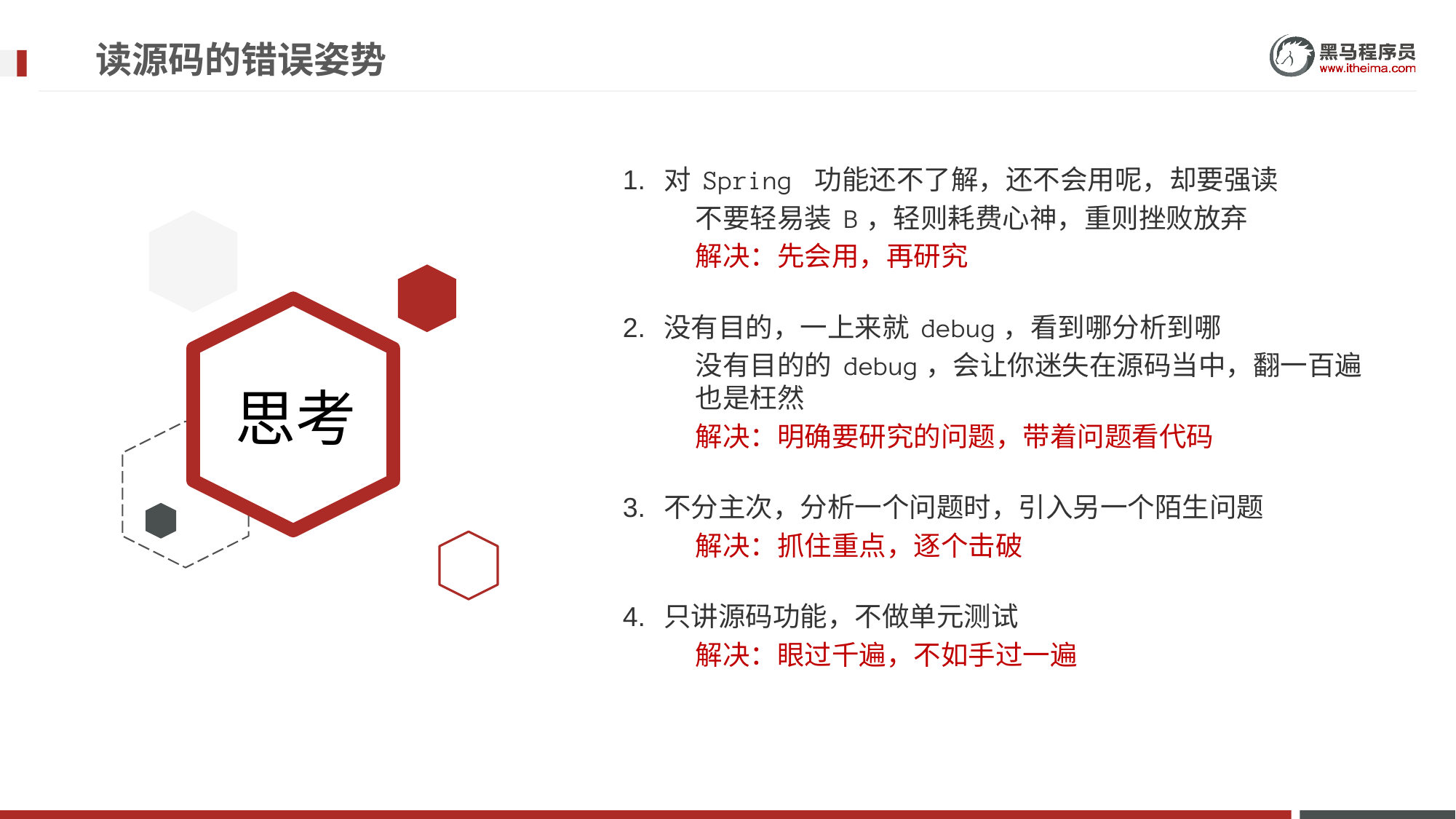

# 读源码的错误姿势
对 Spring 功能还不了解，还不会用呢，却要强读
不要轻易装 B，轻则耗费心神，重则挫败放弃
解决：先会用，再研究
没有目的，一上来就 debug，看到哪分析到哪
没有目的的 debug，会让你迷失在源码当中，翻一百遍也是枉然
解决：明确要研究的问题，带着问题看代码
不分主次，分析一个问题时，引入另一个陌生问题
解决：抓住重点，逐个击破
只讲源码功能，不做单元测试
解决：眼过千遍，不如手过一遍